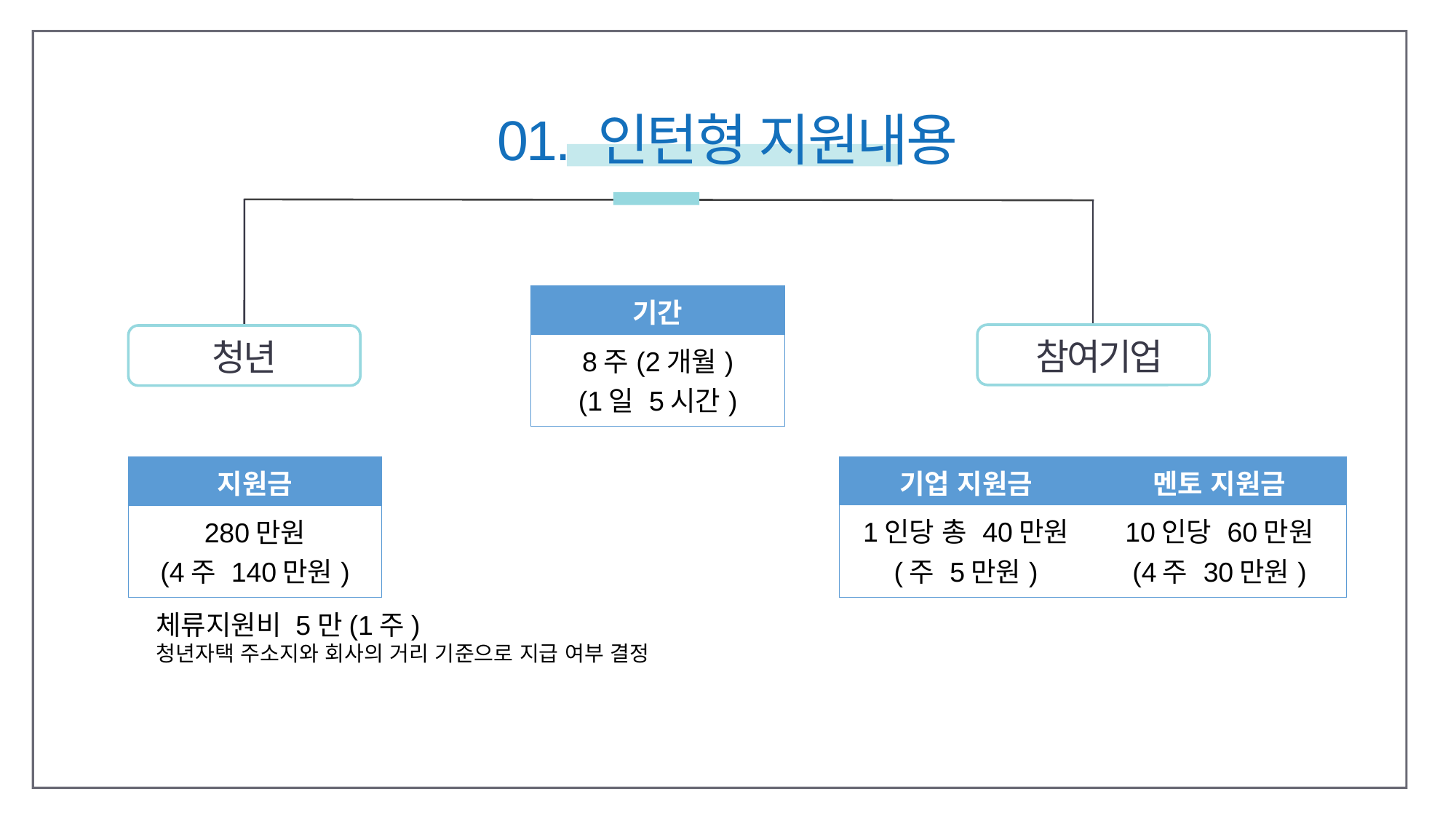

01. 인턴형 지원내용

| 기간 |
| --- |
| 8주(2개월) (1일 5시간) |

참여기업
청년
| 기업 지원금 | 멘토 지원금 |
| --- | --- |
| 1인당 총 40만원 (주 5만원) | 10인당 60만원 (4주 30만원) |
| 지원금 |
| --- |
| 280만원 (4주 140만원) |
체류지원비 5만(1주)
청년자택 주소지와 회사의 거리 기준으로 지급 여부 결정